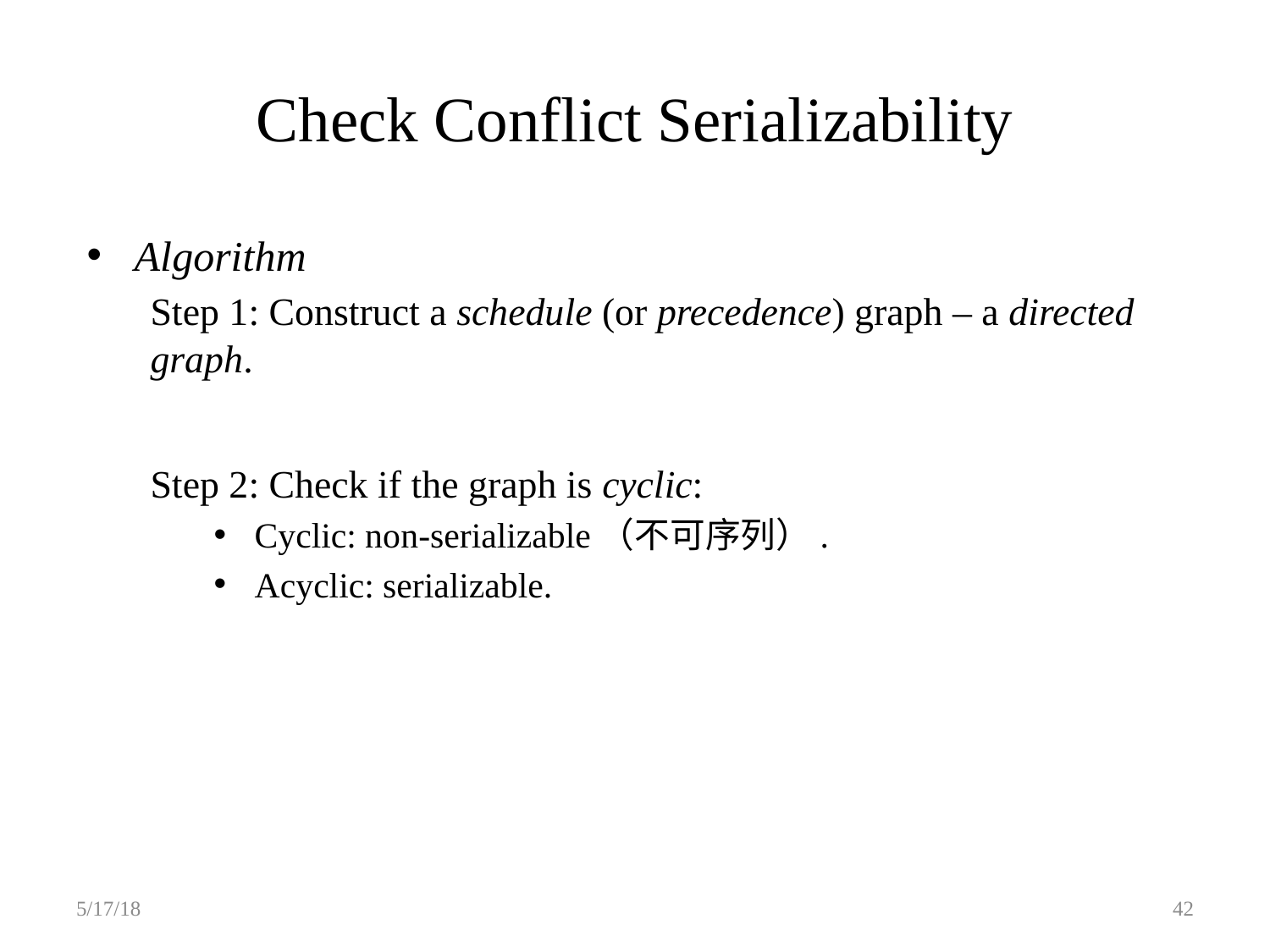

# Check Conflict Serializability
Algorithm
Step 1: Construct a schedule (or precedence) graph – a directed graph.

Step 2: Check if the graph is cyclic:
 Cyclic: non-serializable（不可序列）.
 Acyclic: serializable.
5/17/18
42